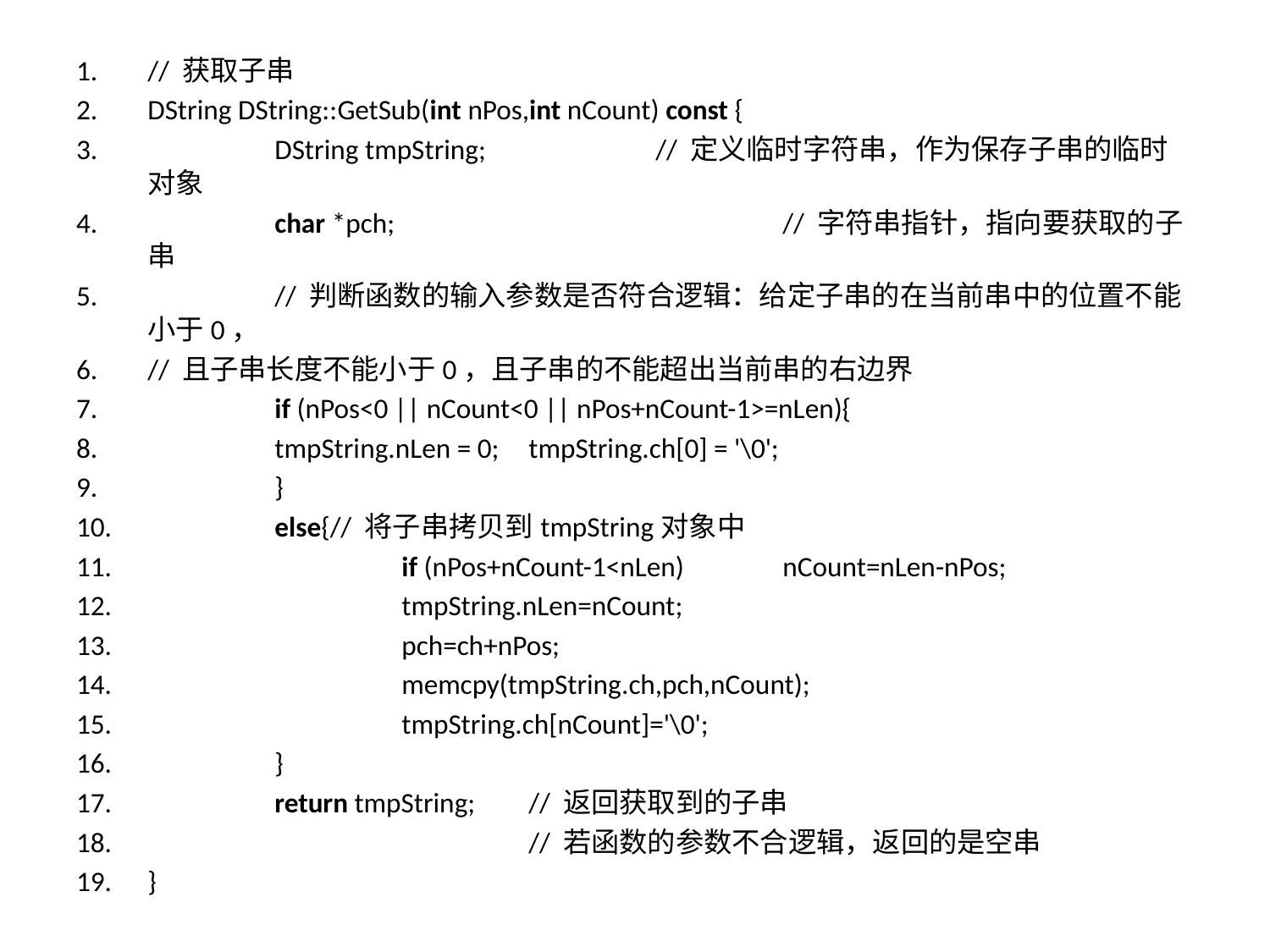

// 获取子串
DString DString::GetSub(int nPos,int nCount) const {
	DString tmpString;		// 定义临时字符串，作为保存子串的临时对象
	char *pch;				// 字符串指针，指向要获取的子串
	// 判断函数的输入参数是否符合逻辑：给定子串的在当前串中的位置不能小于0，
// 且子串长度不能小于0，且子串的不能超出当前串的右边界
	if (nPos<0 || nCount<0 || nPos+nCount-1>=nLen){
                	tmpString.nLen = 0;	tmpString.ch[0] = '\0';
  	}
	else{// 将子串拷贝到tmpString对象中
		if (nPos+nCount-1<nLen)	nCount=nLen-nPos;
		tmpString.nLen=nCount;
		pch=ch+nPos;
		memcpy(tmpString.ch,pch,nCount);
		tmpString.ch[nCount]='\0';
	}
	return tmpString;	// 返回获取到的子串
			// 若函数的参数不合逻辑，返回的是空串
}